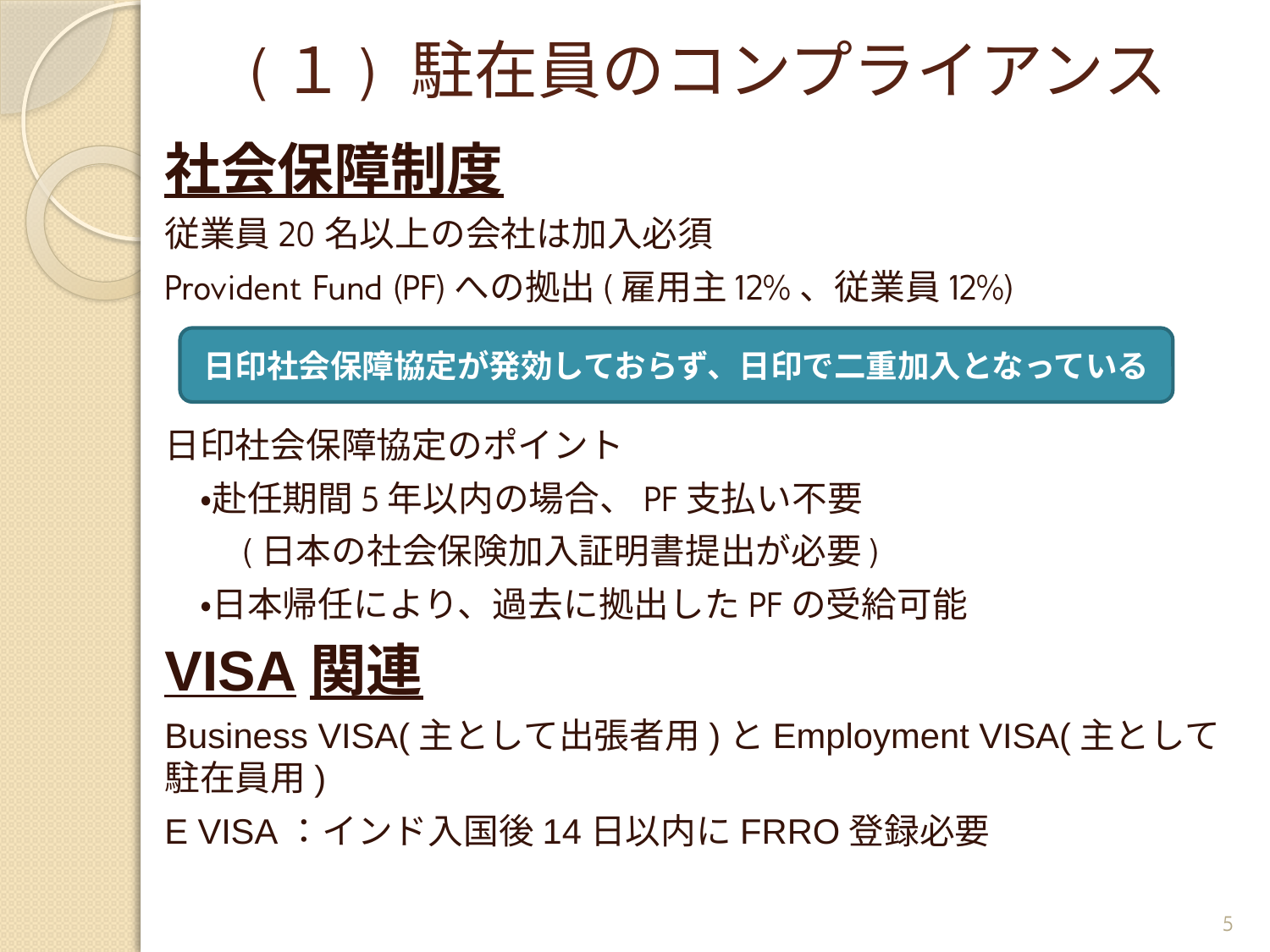

# (１) 駐在員のコンプライアンス
社会保障制度
従業員20名以上の会社は加入必須
Provident Fund (PF)への拠出(雇用主12%、従業員12%)

日印社会保障協定のポイント
　・赴任期間5年以内の場合、PF支払い不要
　　(日本の社会保険加入証明書提出が必要)
　・日本帰任により、過去に拠出したPFの受給可能
VISA関連
Business VISA(主として出張者用)とEmployment VISA(主として駐在員用)
E VISA：インド入国後14日以内にFRRO登録必要

日印社会保障協定が発効しておらず、日印で二重加入となっている
5